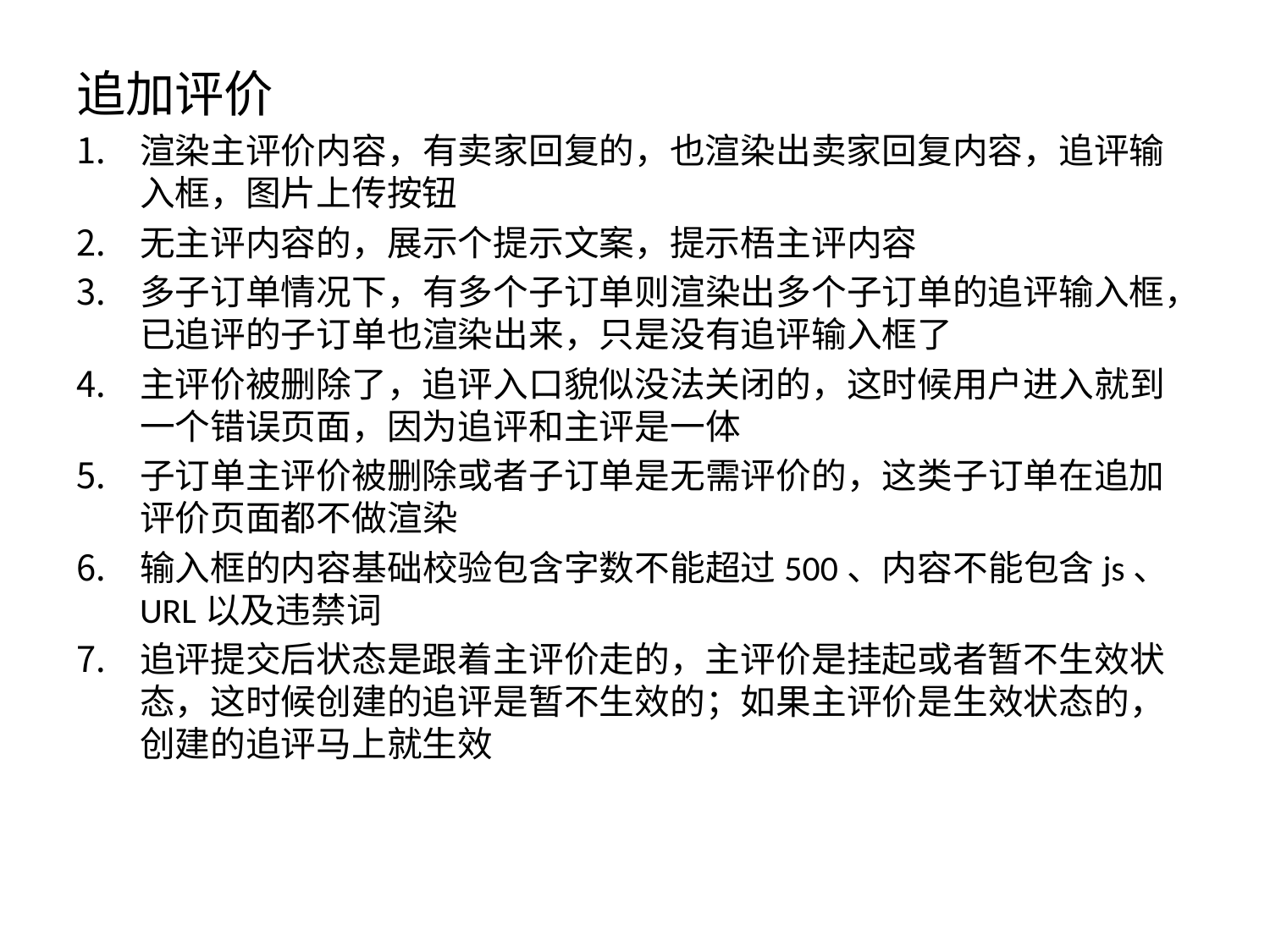

追加评价
渲染主评价内容，有卖家回复的，也渲染出卖家回复内容，追评输入框，图片上传按钮
无主评内容的，展示个提示文案，提示梧主评内容
多子订单情况下，有多个子订单则渲染出多个子订单的追评输入框，已追评的子订单也渲染出来，只是没有追评输入框了
主评价被删除了，追评入口貌似没法关闭的，这时候用户进入就到一个错误页面，因为追评和主评是一体
子订单主评价被删除或者子订单是无需评价的，这类子订单在追加评价页面都不做渲染
输入框的内容基础校验包含字数不能超过500、内容不能包含js、URL以及违禁词
追评提交后状态是跟着主评价走的，主评价是挂起或者暂不生效状态，这时候创建的追评是暂不生效的；如果主评价是生效状态的，创建的追评马上就生效